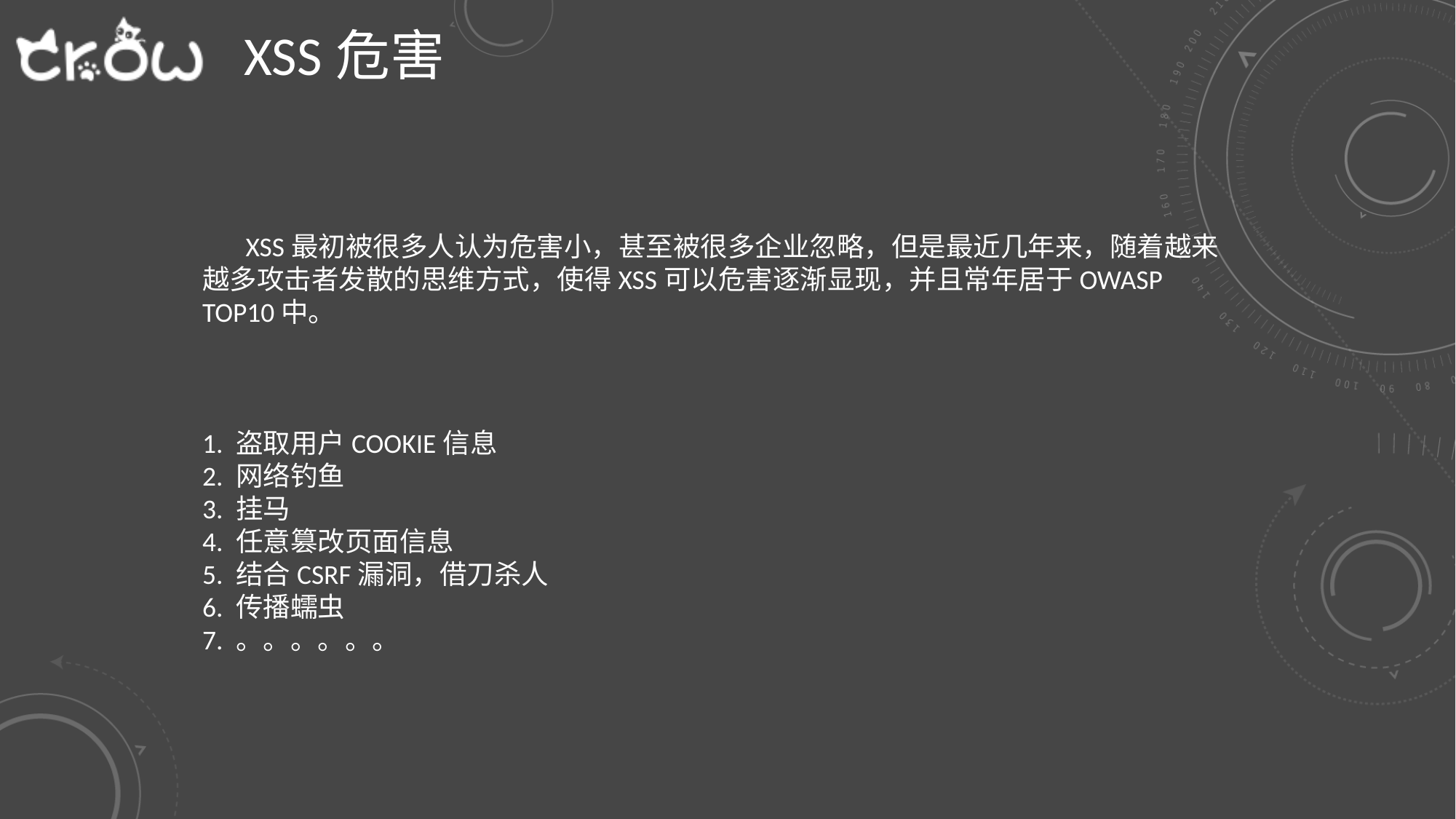

XSS危害

       XSS最初被很多人认为危害小，甚至被很多企业忽略，但是最近几年来，随着越来越多攻击者发散的思维方式，使得XSS可以危害逐渐显现，并且常年居于OWASP TOP10中。

1. 盗取用户COOKIE信息
2. 网络钓鱼
3. 挂马
4. 任意篡改页面信息
5. 结合CSRF漏洞，借刀杀人
6. 传播蠕虫
7. 。。。。。。